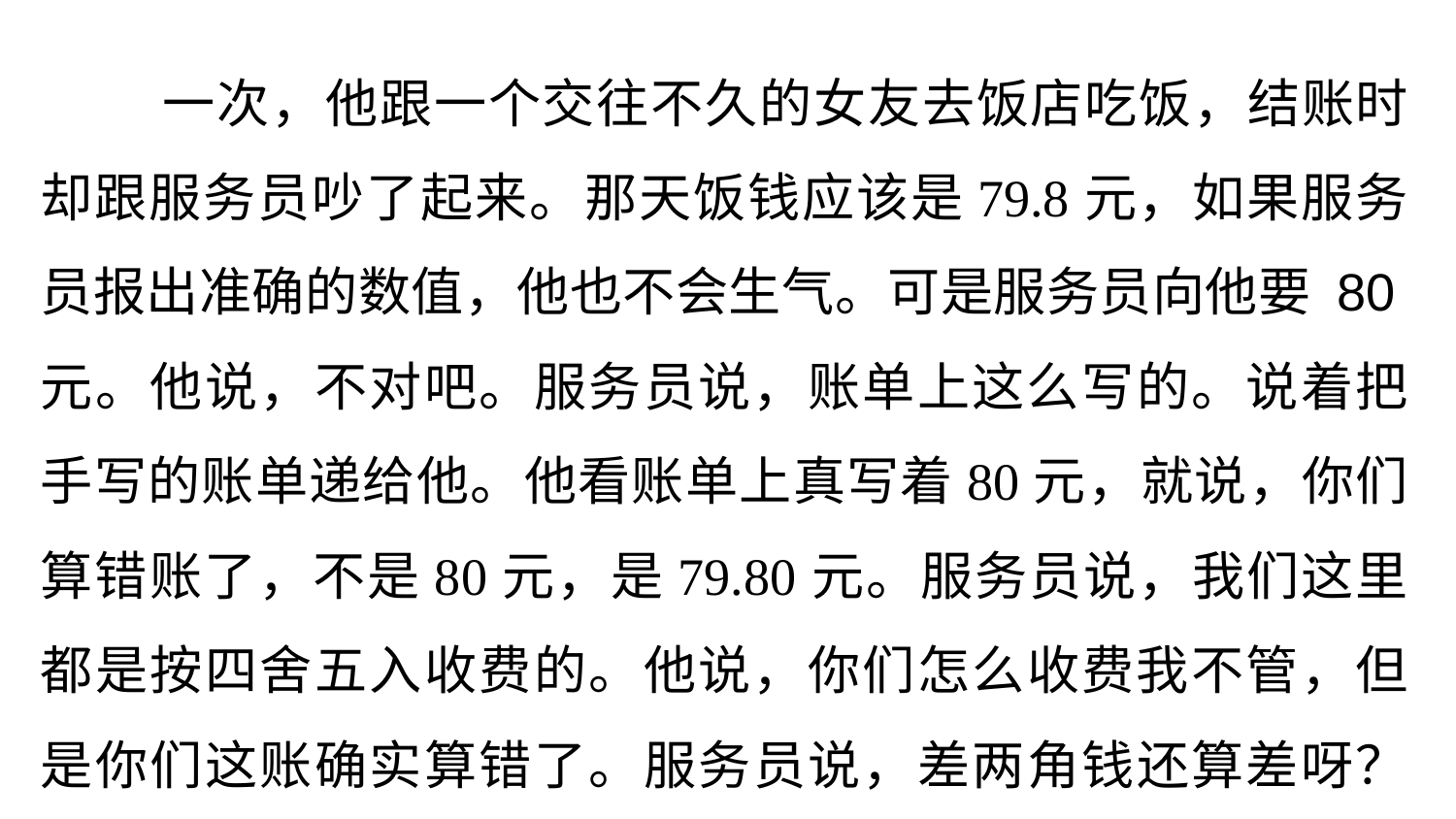

一次，他跟一个交往不久的女友去饭店吃饭，结账时却跟服务员吵了起来。那天饭钱应该是79.8元，如果服务员报出准确的数值，他也不会生气。可是服务员向他要 80元。他说，不对吧。服务员说，账单上这么写的。说着把手写的账单递给他。他看账单上真写着80元，就说，你们算错账了，不是80元，是79.80元。服务员说，我们这里都是按四舍五入收费的。他说，你们怎么收费我不管，但是你们这账确实算错了。服务员说，差两角钱还算差呀？数学家说，怎么不